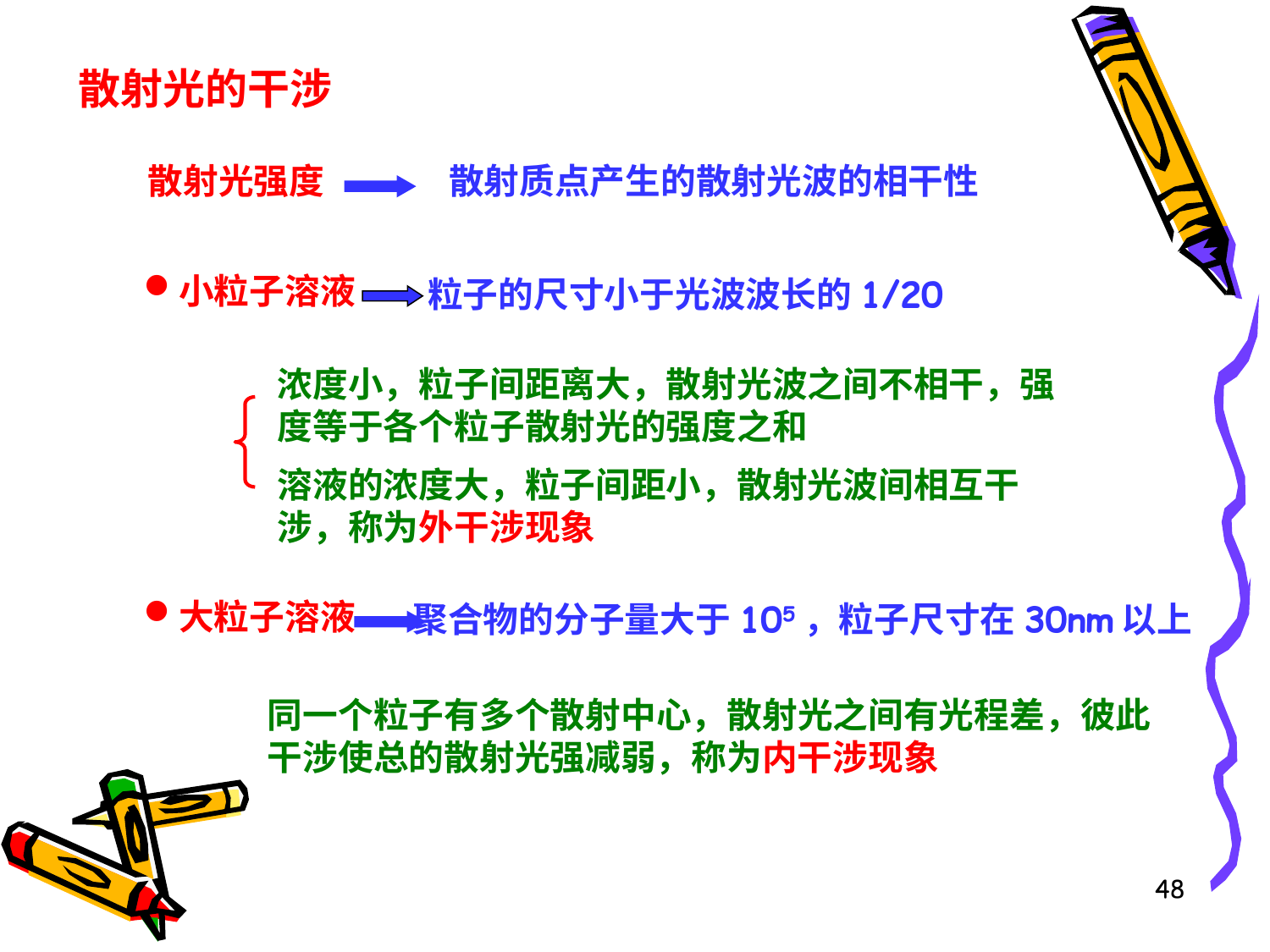

散射光的干涉
散射光强度
散射质点产生的散射光波的相干性

小粒子溶液
粒子的尺寸小于光波波长的1/20

浓度小，粒子间距离大，散射光波之间不相干，强度等于各个粒子散射光的强度之和

溶液的浓度大，粒子间距小，散射光波间相互干涉，称为外干涉现象
大粒子溶液
聚合物的分子量大于105，粒子尺寸在30nm以上

同一个粒子有多个散射中心，散射光之间有光程差，彼此干涉使总的散射光强减弱，称为内干涉现象
48